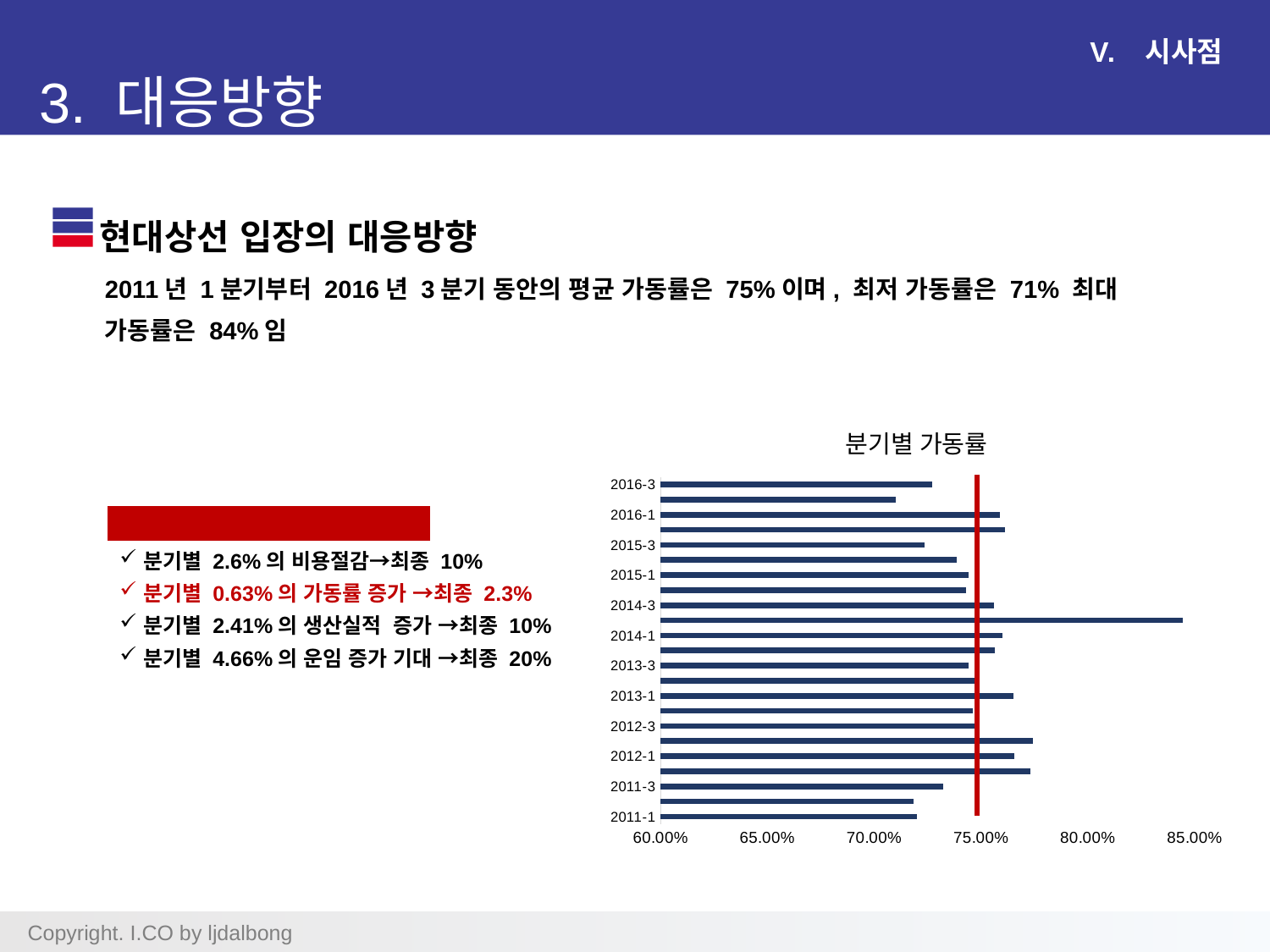

시사점
3. 대응방향
현대상선 입장의 대응방향
2011년 1분기부터 2016년 3분기 동안의 평균 가동률은 75%이며, 최저 가동률은 71% 최대 가동률은 84%임

### Chart: 분기별 가동률

| Category |  |
|---|---|
| 2011-1 | 0.7195622013573894 |
| 2011-2 | 0.7182966167091931 |
| 2011-3 | 0.7322333794581597 |
| 2011-4 | 0.7728353876699489 |
| 2012-1 | 0.7654988184526867 |
| 2012-2 | 0.7740863719802096 |
| 2012-3 | 0.7475524796566011 |
| 2012-4 | 0.7458348810925731 |
| 2013-1 | 0.7649247905333373 |
| 2013-2 | 0.7478593365275203 |
| 2013-3 | 0.7438411194694143 |
| 2013-4 | 0.756263440655942 |
| 2014-1 | 0.7599049235208346 |
| 2014-2 | 0.8441743439184904 |
| 2014-3 | 0.7560384302219538 |
| 2014-4 | 0.7425874624217168 |
| 2015-1 | 0.7441220623443257 |
| 2015-2 | 0.7385742015175578 |
| 2015-3 | 0.7234798905704285 |
| 2015-4 | 0.7608557748472204 |
| 2016-1 | 0.7585566701926578 |
| 2016-2 | 0.7097665297502507 |
| 2016-3 | 0.7270030834346313 |
2017년 Goal : 비용절감
분기별 2.6%의 비용절감→최종 10%
분기별 0.63%의 가동률 증가 →최종 2.3%
분기별 2.41%의 생산실적  증가 →최종 10%
분기별 4.66%의 운임 증가 기대 →최종 20%